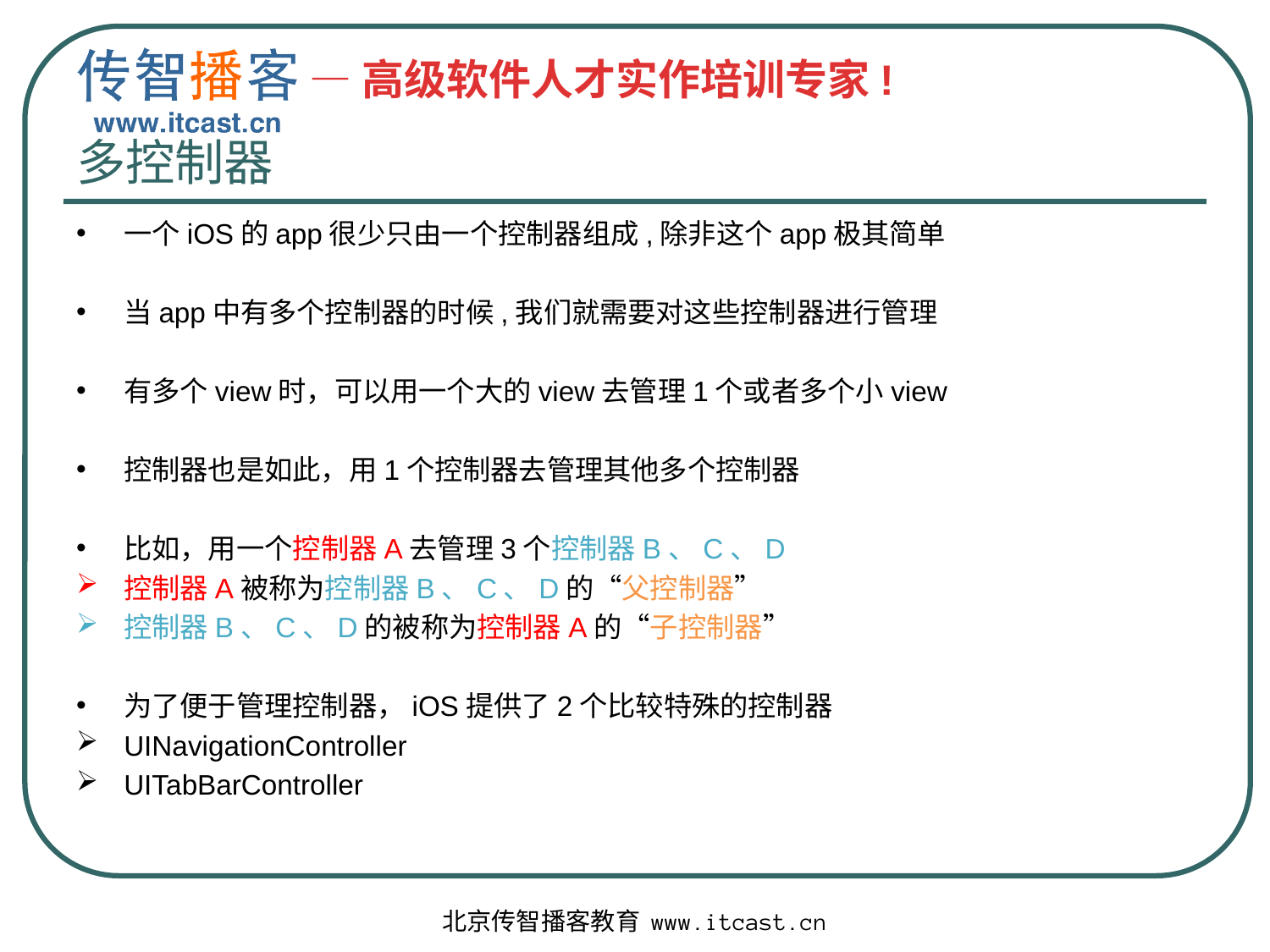

# 多控制器
一个iOS的app很少只由一个控制器组成,除非这个app极其简单

当app中有多个控制器的时候,我们就需要对这些控制器进行管理

有多个view时，可以用一个大的view去管理1个或者多个小view

控制器也是如此，用1个控制器去管理其他多个控制器

比如，用一个控制器A去管理3个控制器B、C、D
控制器A被称为控制器B、C、D的“父控制器”
控制器B、C、D的被称为控制器A的“子控制器”

为了便于管理控制器，iOS提供了2个比较特殊的控制器
UINavigationController
UITabBarController